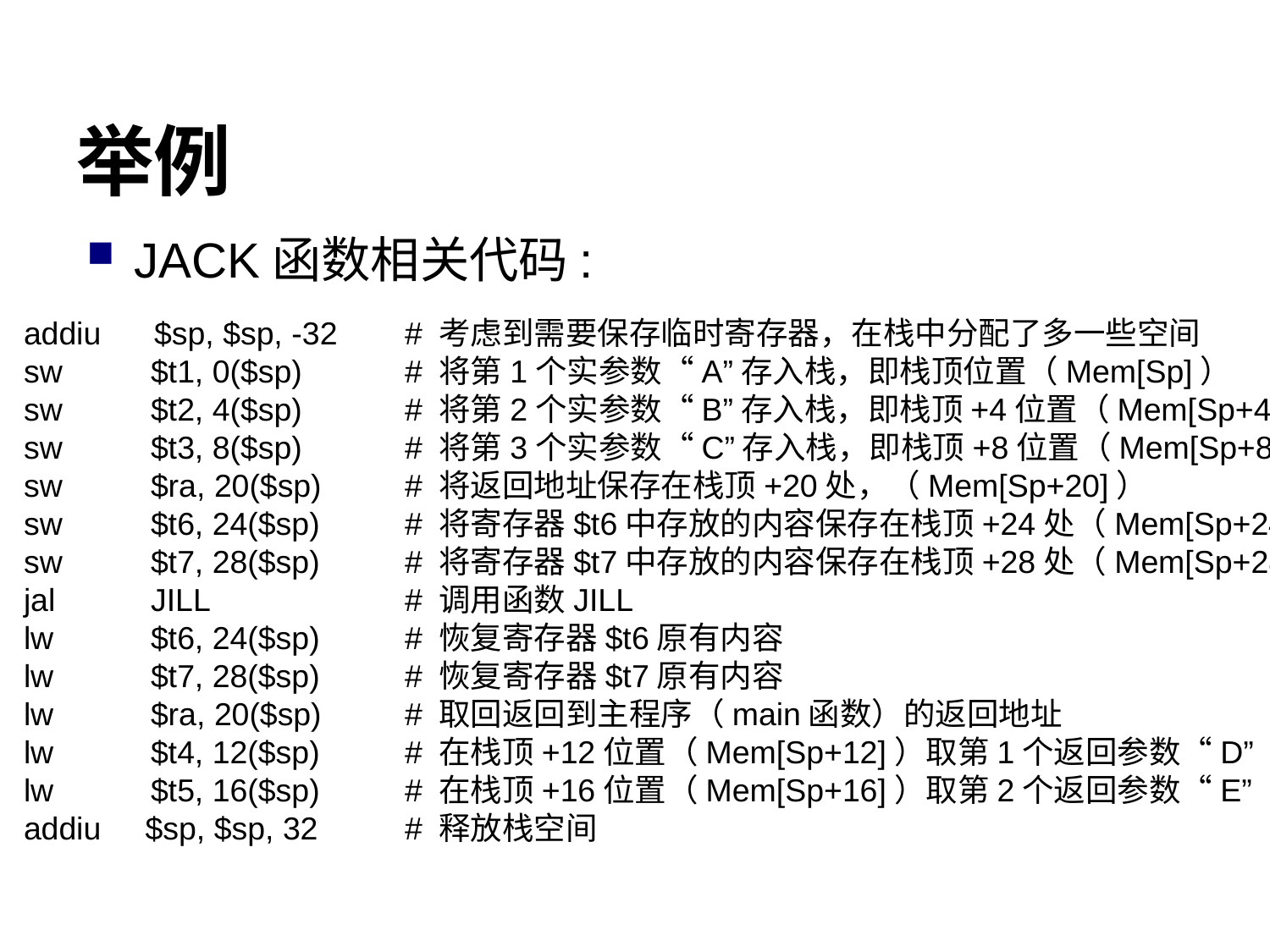

# 举例
JACK函数相关代码:
addiu      $sp, $sp, -32	# 考虑到需要保存临时寄存器，在栈中分配了多一些空间
sw 	$t1, 0($sp)	# 将第1个实参数“A”存入栈，即栈顶位置（Mem[Sp]）
sw 	$t2, 4($sp) 	# 将第2个实参数“B”存入栈，即栈顶+4位置（Mem[Sp+4]）
sw 	$t3, 8($sp)	# 将第3个实参数“C”存入栈，即栈顶+8位置（Mem[Sp+8]）
sw 	$ra, 20($sp) 	# 将返回地址保存在栈顶+20处，（Mem[Sp+20]）
sw 	$t6, 24($sp) 	# 将寄存器$t6中存放的内容保存在栈顶+24处（Mem[Sp+24]）
sw 	$t7, 28($sp) 	# 将寄存器$t7中存放的内容保存在栈顶+28处（Mem[Sp+28]）
jal	JILL 		# 调用函数JILL
lw 	$t6, 24($sp)	# 恢复寄存器$t6原有内容
lw	$t7, 28($sp) 	# 恢复寄存器$t7原有内容
lw 	$ra, 20($sp) 	# 取回返回到主程序（main函数）的返回地址
lw 	$t4, 12($sp) 	# 在栈顶+12位置（Mem[Sp+12]）取第1个返回参数“D”
lw 	$t5, 16($sp)	# 在栈顶+16位置（Mem[Sp+16]）取第2个返回参数“E”
addiu     $sp, $sp, 32 	# 释放栈空间